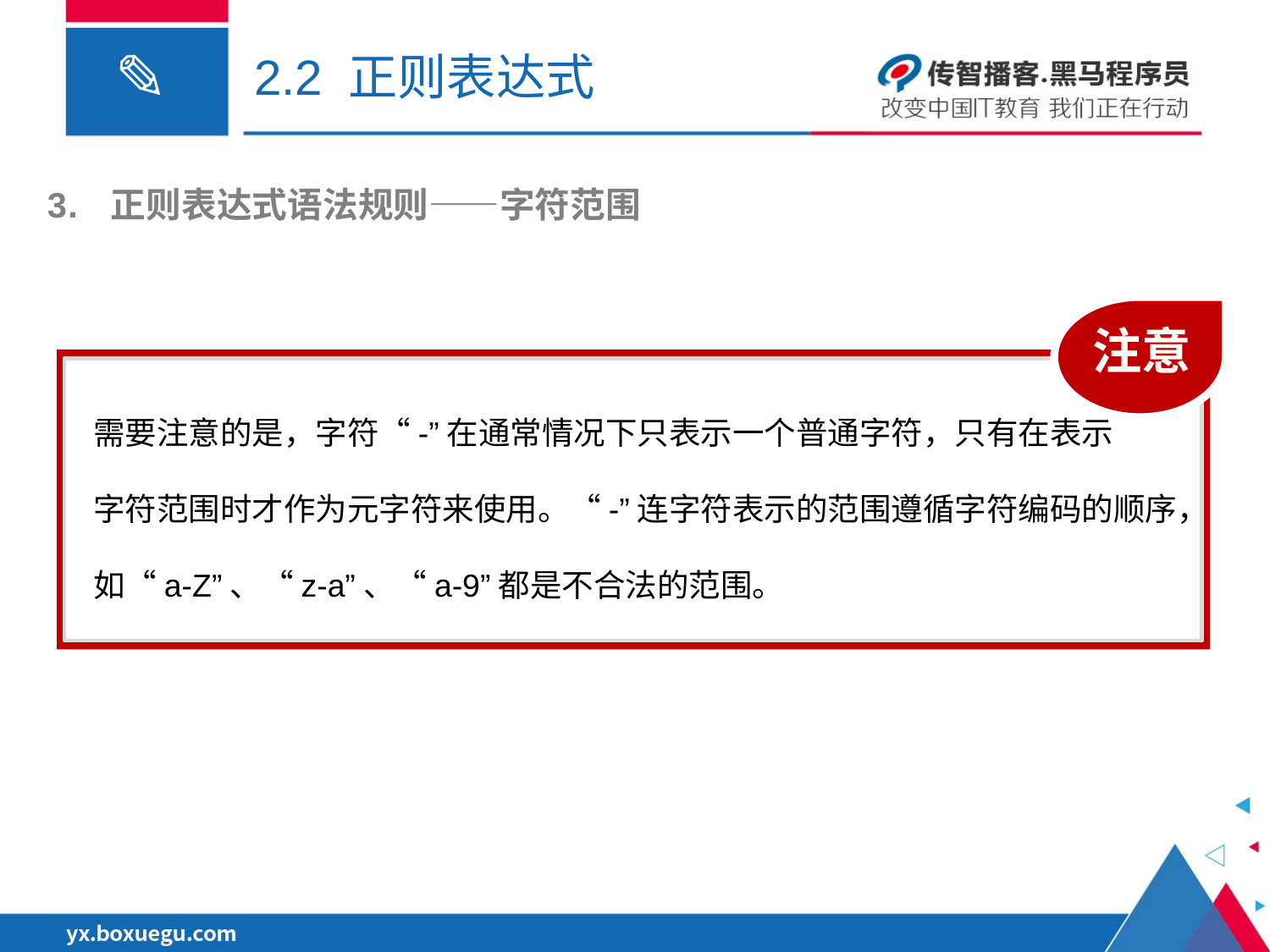

# 2.2 正则表达式
正则表达式语法规则——字符范围

注意

需要注意的是，字符“-”在通常情况下只表示一个普通字符，只有在表示
字符范围时才作为元字符来使用。“-”连字符表示的范围遵循字符编码的顺序，如“a-Z”、“z-a”、“a-9”都是不合法的范围。